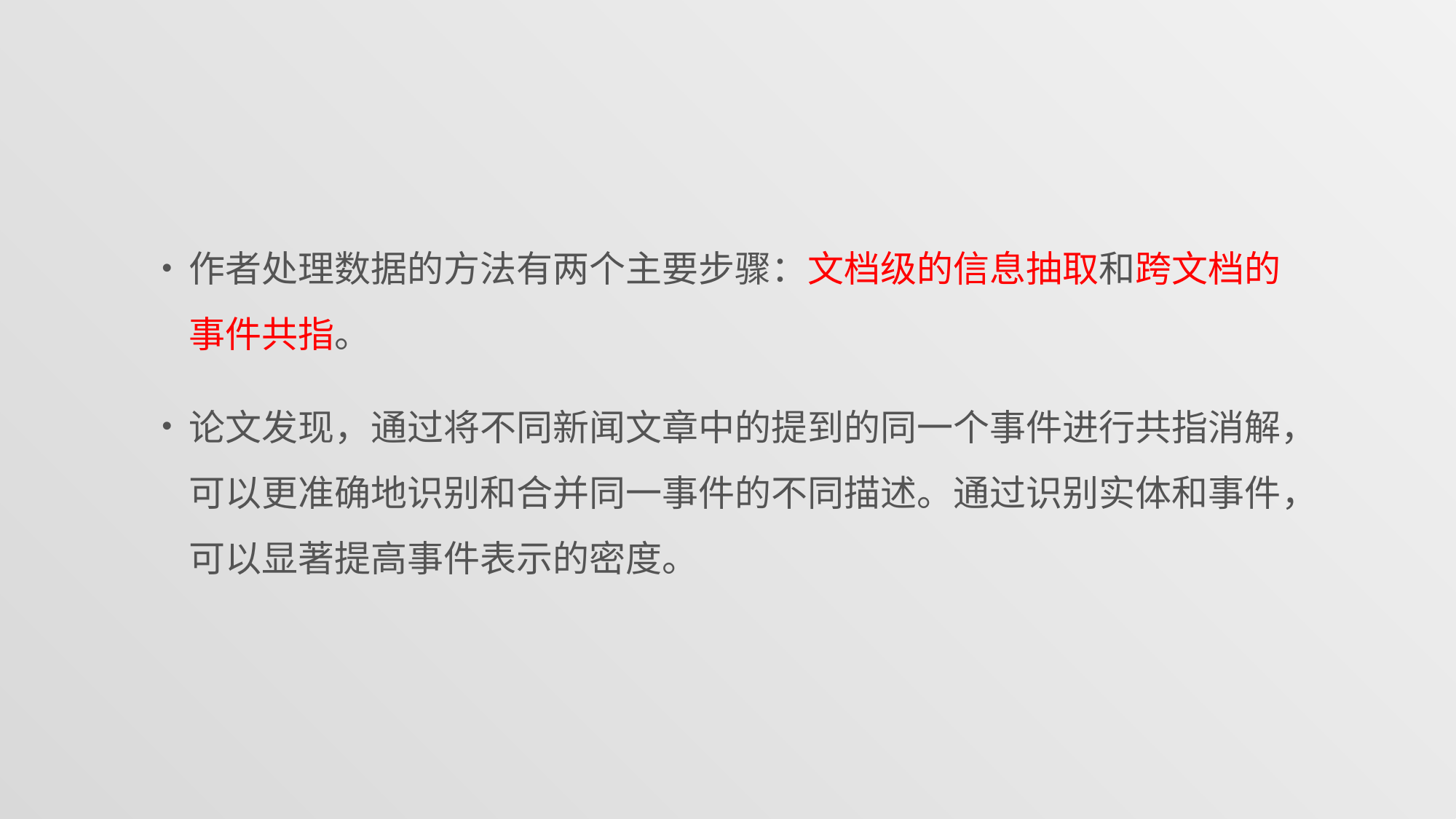

#
作者处理数据的方法有两个主要步骤：文档级的信息抽取和跨文档的事件共指。
论文发现，通过将不同新闻文章中的提到的同一个事件进行共指消解，可以更准确地识别和合并同一事件的不同描述。通过识别实体和事件，可以显著提高事件表示的密度。